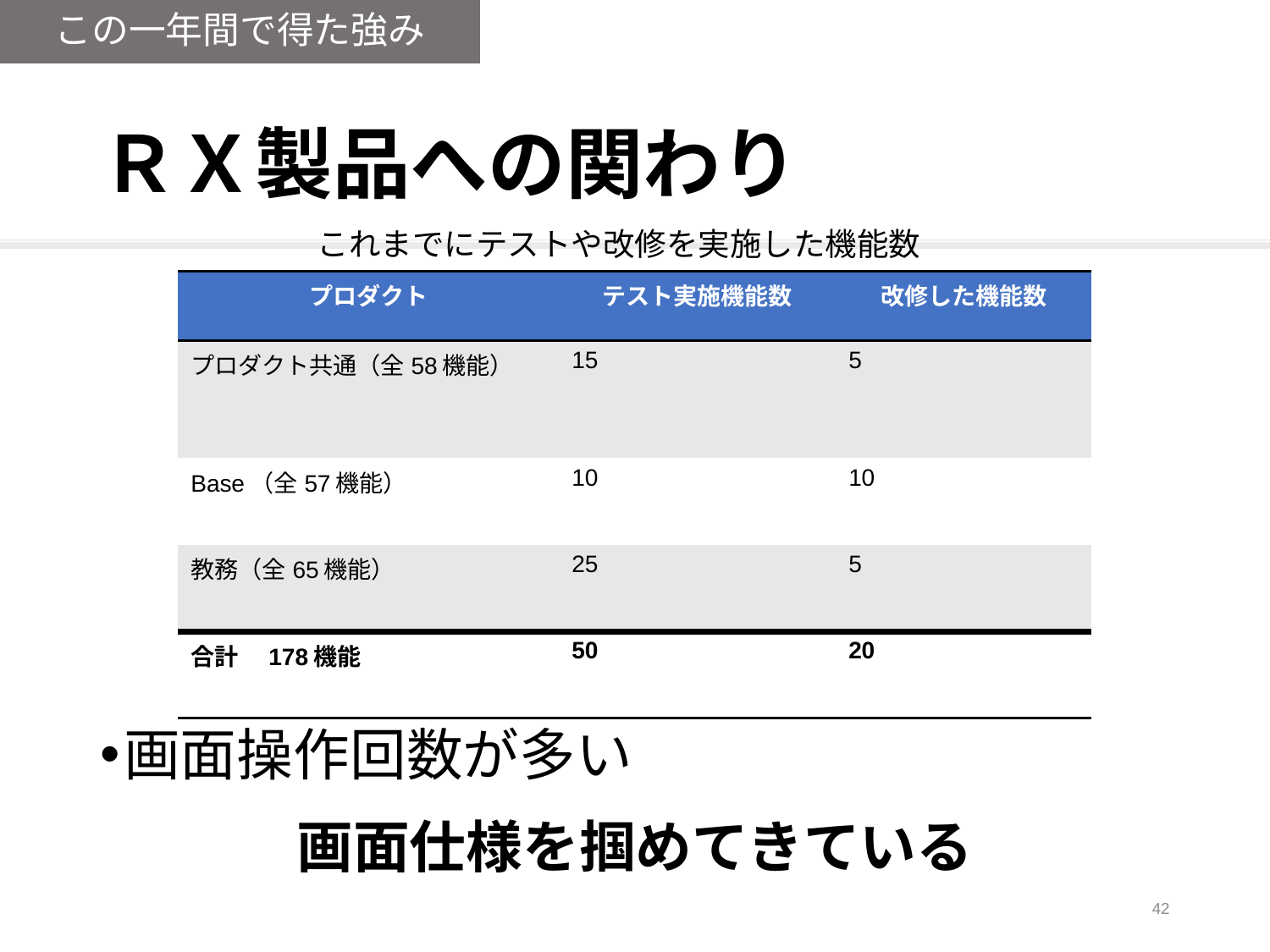

この一年間で得た強み
# ＲＸ製品への関わり
これまでにテストや改修を実施した機能数

画面操作回数が多い
画面仕様を掴めてきている
| プロダクト | テスト実施機能数 | 改修した機能数 |
| --- | --- | --- |
| プロダクト共通（全58機能） | 15 | 5 |
| Base（全57機能） | 10 | 10 |
| 教務（全65機能） | 25 | 5 |
| 合計　178機能 | 50 | 20 |
42